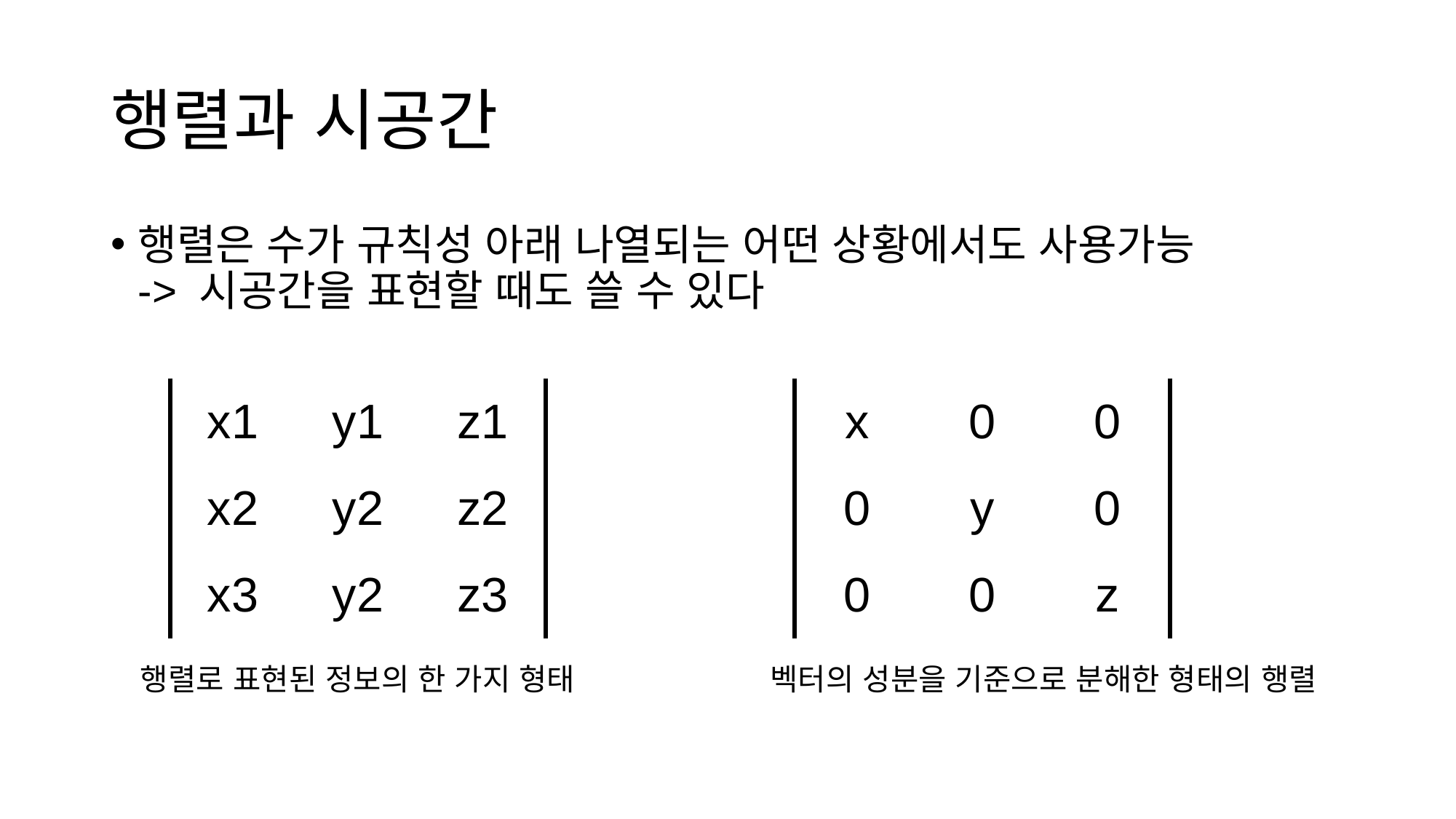

# 행렬과 시공간
행렬은 수가 규칙성 아래 나열되는 어떤 상황에서도 사용가능
-> 시공간을 표현할 때도 쓸 수 있다
| x1 | y1 | z1 |
| --- | --- | --- |
| x2 | y2 | z2 |
| x3 | y2 | z3 |
| x | 0 | 0 |
| --- | --- | --- |
| 0 | y | 0 |
| 0 | 0 | z |
행렬로 표현된 정보의 한 가지 형태
벡터의 성분을 기준으로 분해한 형태의 행렬